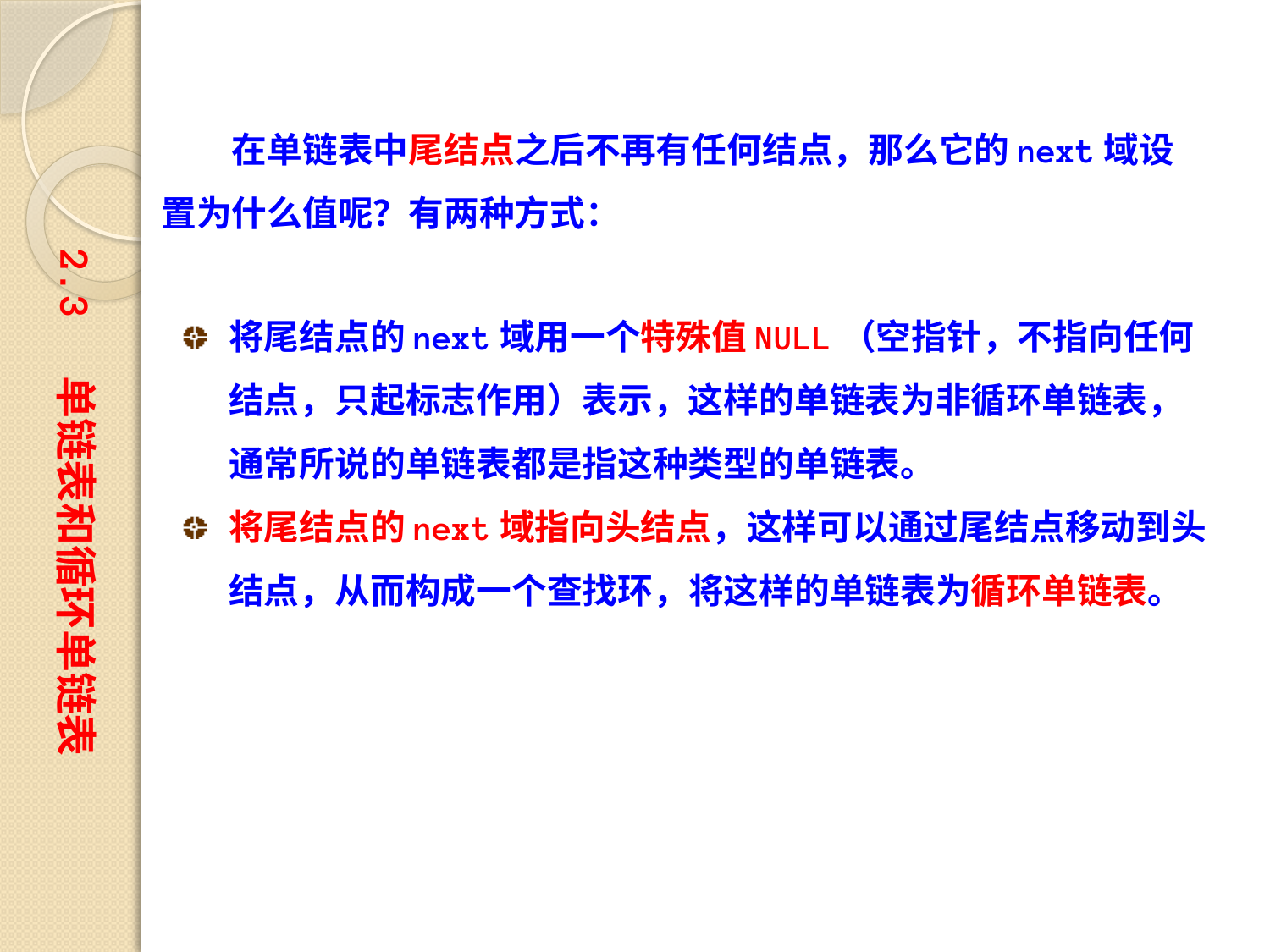

在单链表中尾结点之后不再有任何结点，那么它的next域设置为什么值呢？有两种方式：
2.3  单链表和循环单链表
将尾结点的next域用一个特殊值NULL（空指针，不指向任何结点，只起标志作用）表示，这样的单链表为非循环单链表，通常所说的单链表都是指这种类型的单链表。
将尾结点的next域指向头结点，这样可以通过尾结点移动到头结点，从而构成一个查找环，将这样的单链表为循环单链表。